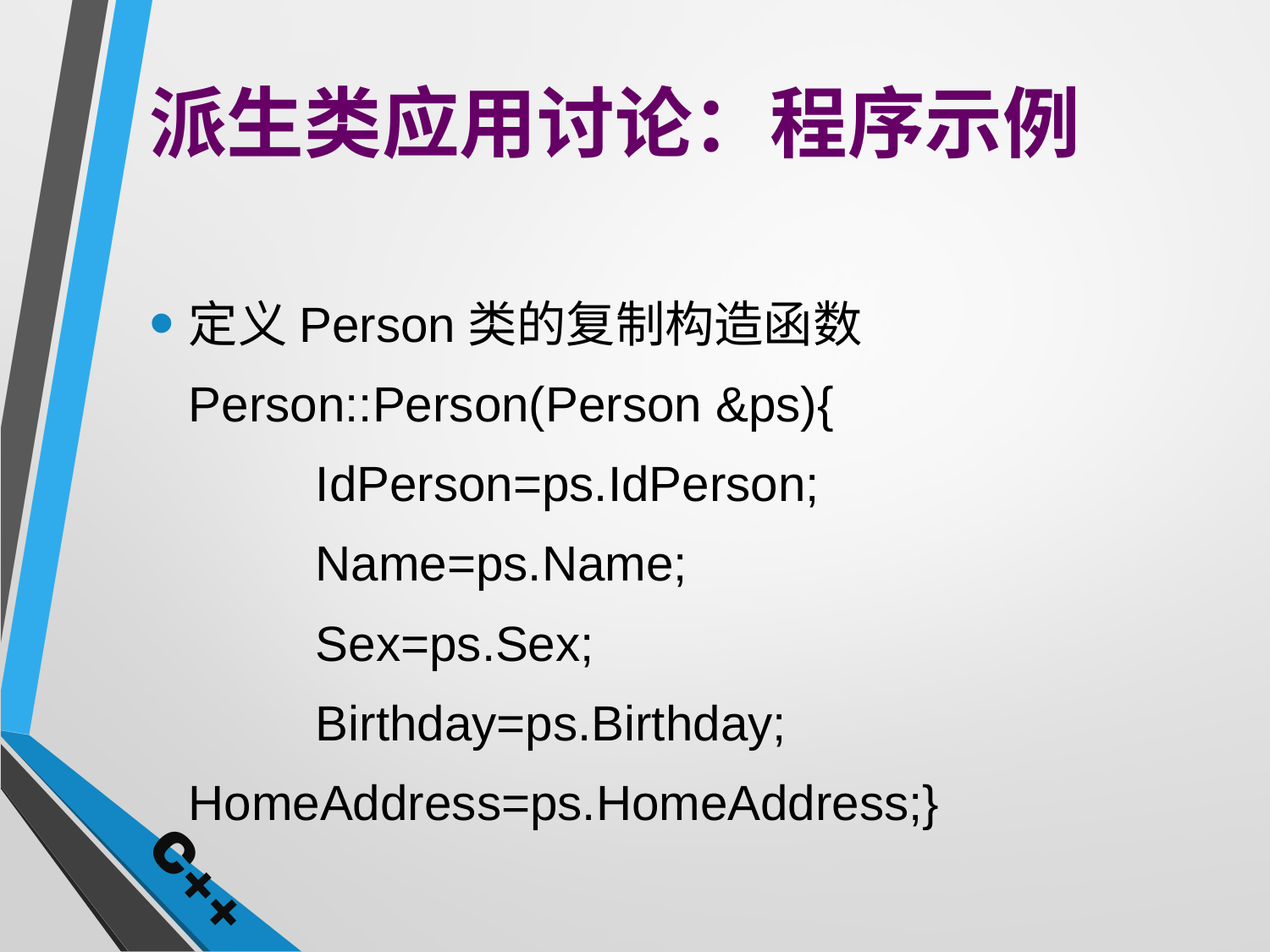

# 派生类应用讨论：程序示例
定义Person类的复制构造函数
	Person::Person(Person &ps){
		IdPerson=ps.IdPerson;
		Name=ps.Name;
		Sex=ps.Sex;
		Birthday=ps.Birthday;
	HomeAddress=ps.HomeAddress;}